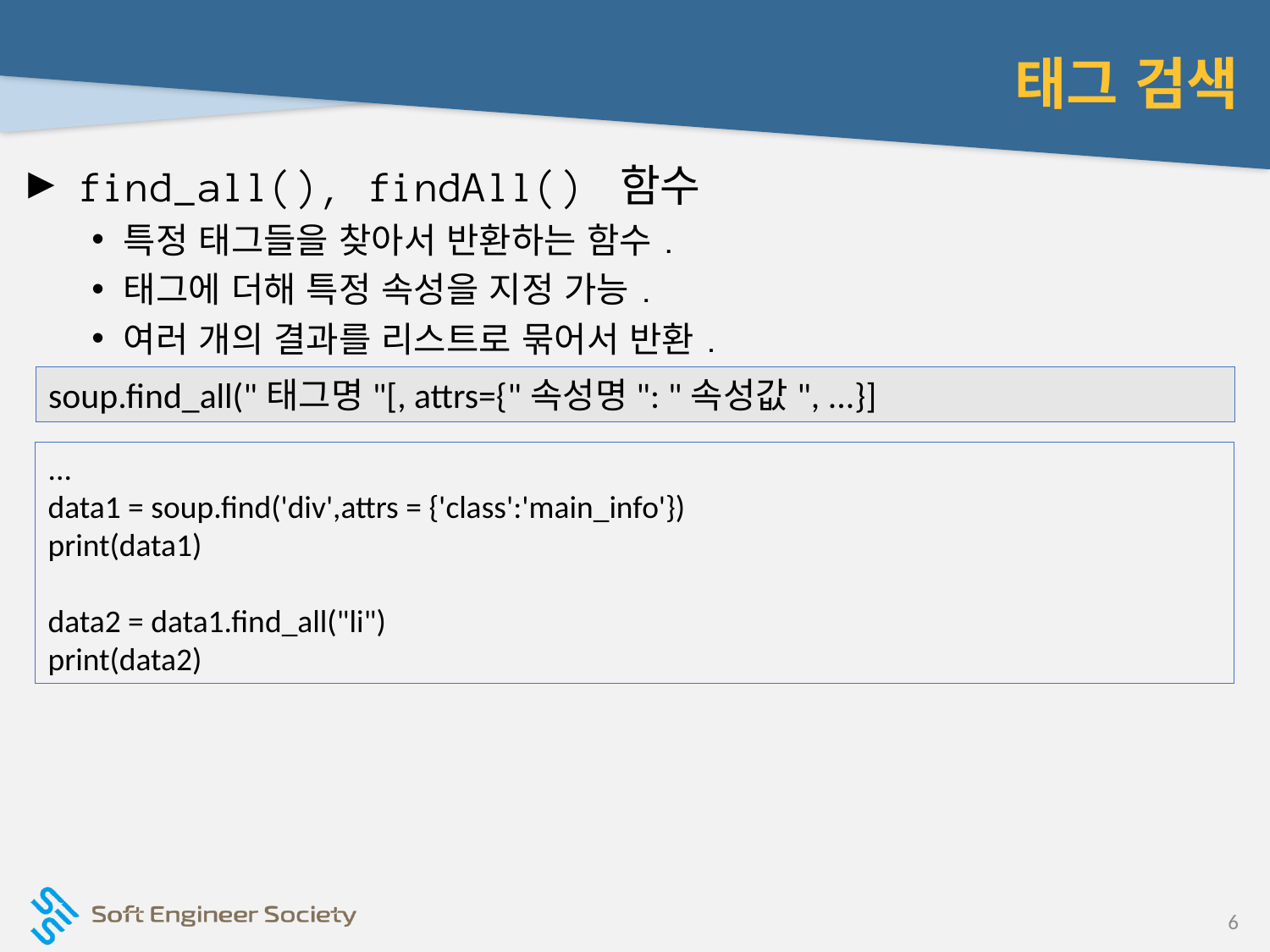

# 태그 검색
find_all(), findAll() 함수
특정 태그들을 찾아서 반환하는 함수.
태그에 더해 특정 속성을 지정 가능.
여러 개의 결과를 리스트로 묶어서 반환.
soup.find_all("태그명"[, attrs={"속성명": "속성값", ...}]
...
data1 = soup.find('div',attrs = {'class':'main_info'})
print(data1)

data2 = data1.find_all("li")
print(data2)
6